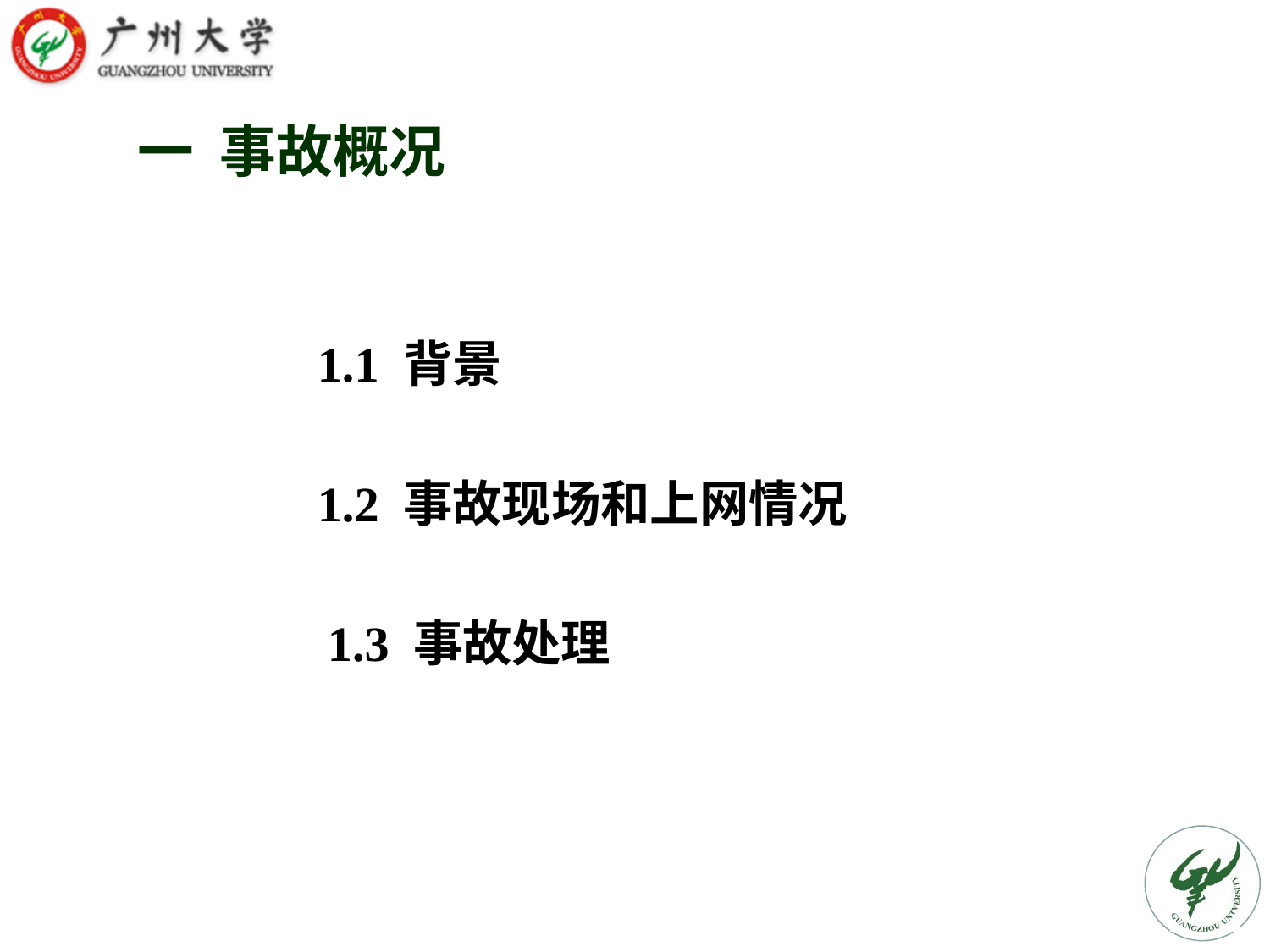

# 一  事故概况
1.1 背景
1.2 事故现场和上网情况
1.3 事故处理
3